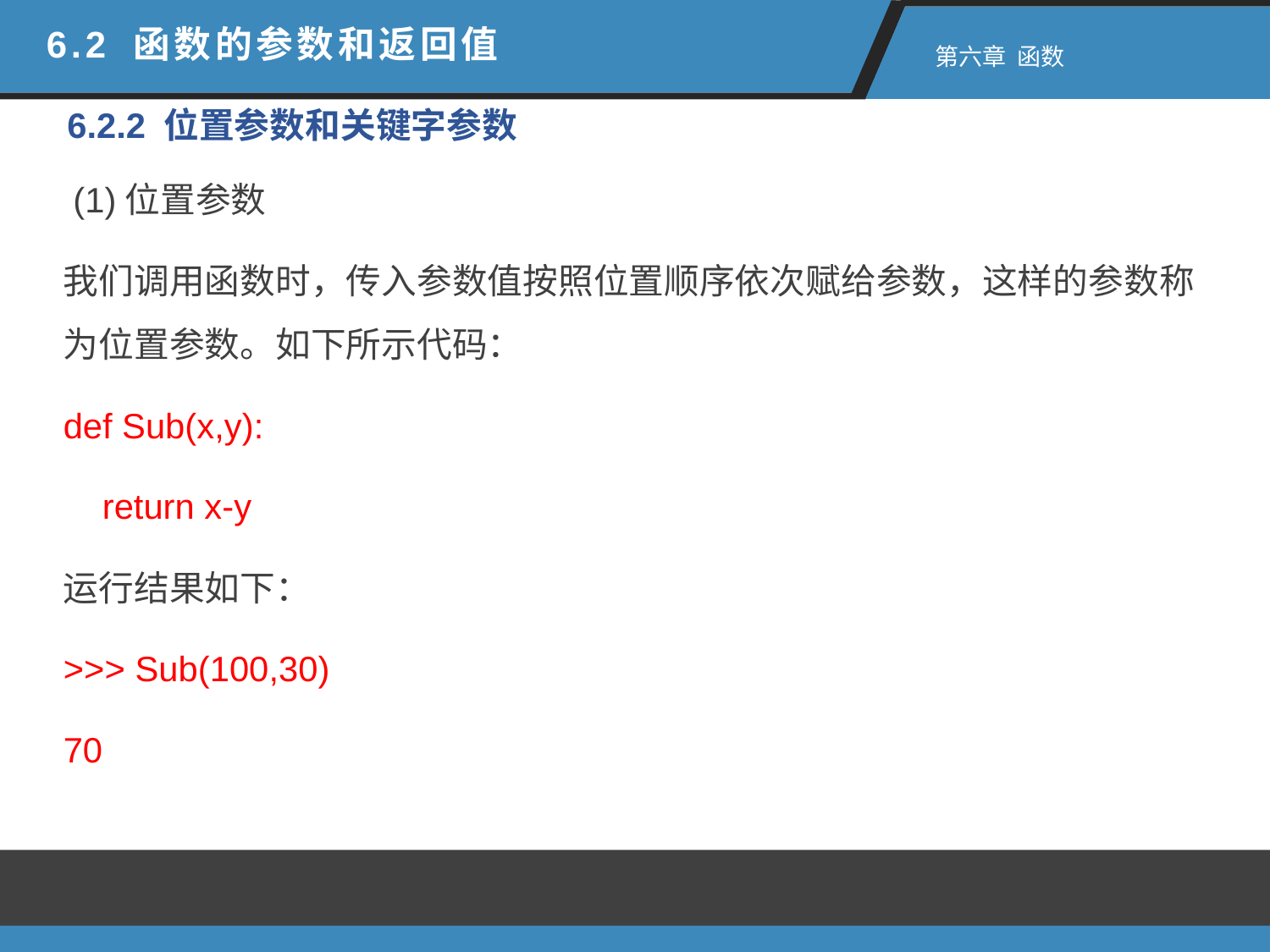

6.2 函数的参数和返回值
  第六章  函数
6.2.2 位置参数和关键字参数
 (1)位置参数
我们调用函数时，传入参数值按照位置顺序依次赋给参数，这样的参数称为位置参数。如下所示代码：
def Sub(x,y):
    return x-y
运行结果如下：
>>> Sub(100,30)
70